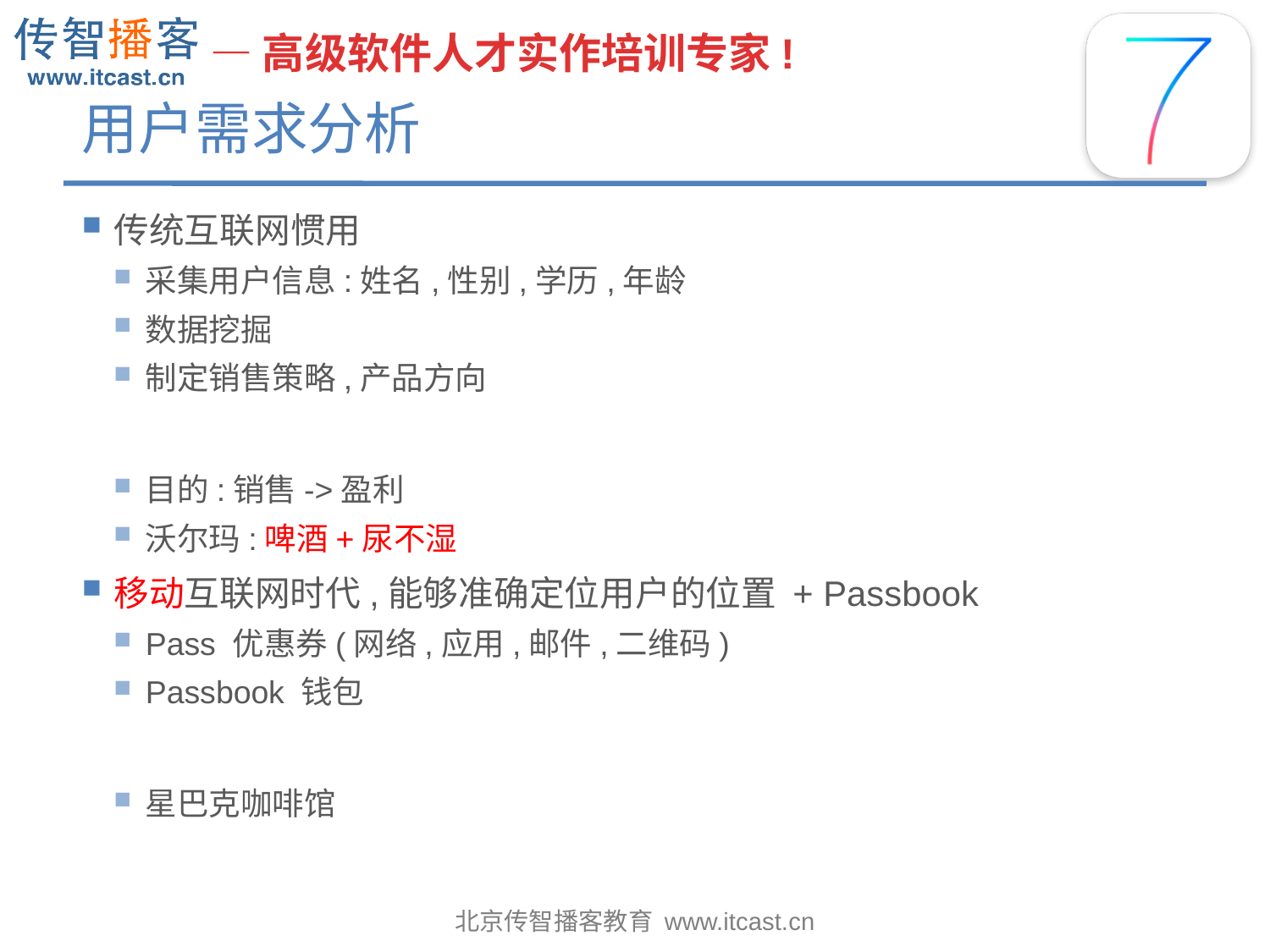

# 用户需求分析
传统互联网惯用
采集用户信息:姓名,性别,学历,年龄
数据挖掘
制定销售策略,产品方向

目的:销售->盈利
沃尔玛:啤酒+尿不湿
移动互联网时代,能够准确定位用户的位置 + Passbook
Pass 优惠券(网络,应用,邮件,二维码)
Passbook 钱包

星巴克咖啡馆